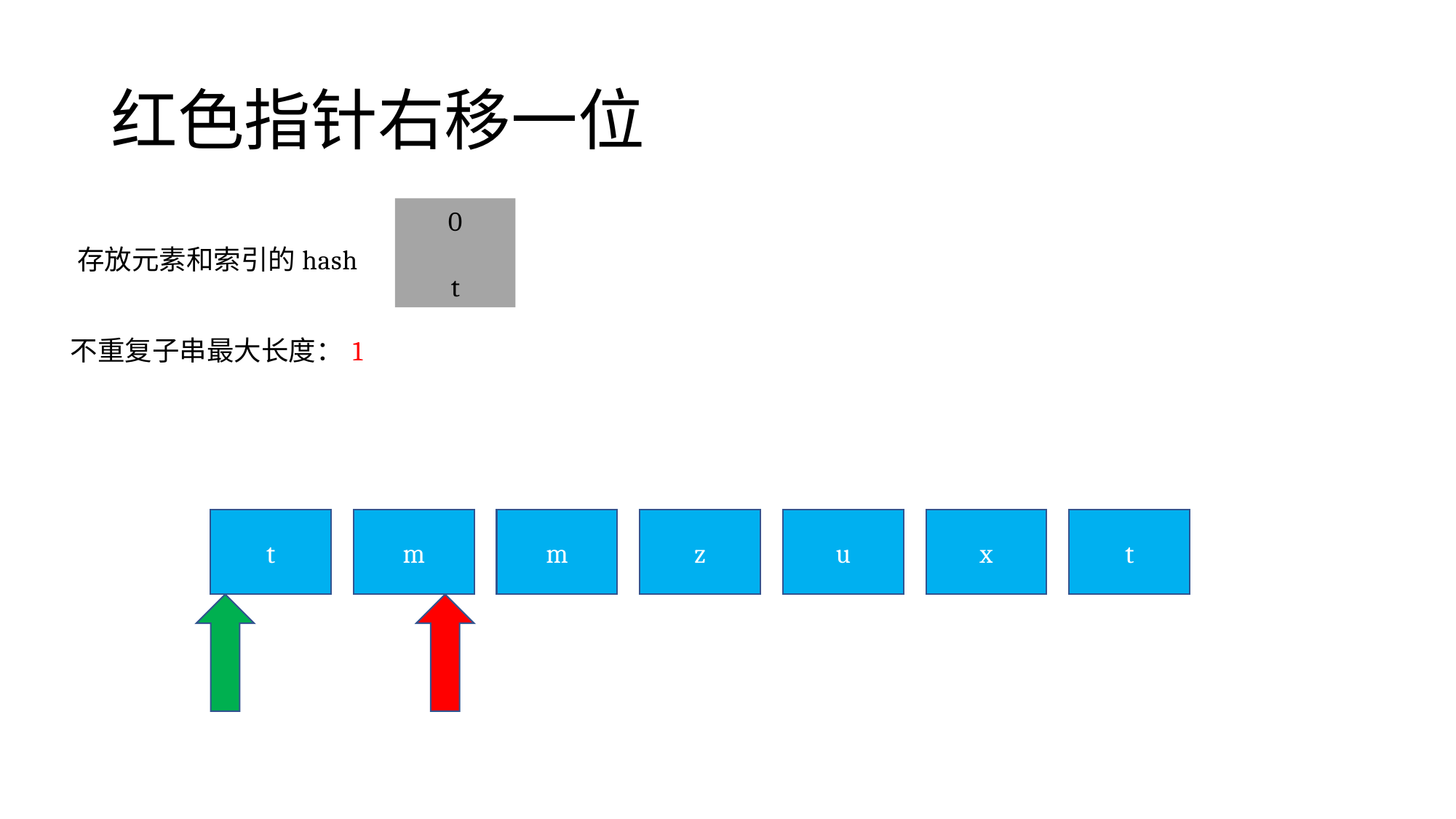

# 红色指针右移一位
0

t
存放元素和索引的hash
不重复子串最大长度：1
m
z
u
x
t
t
m